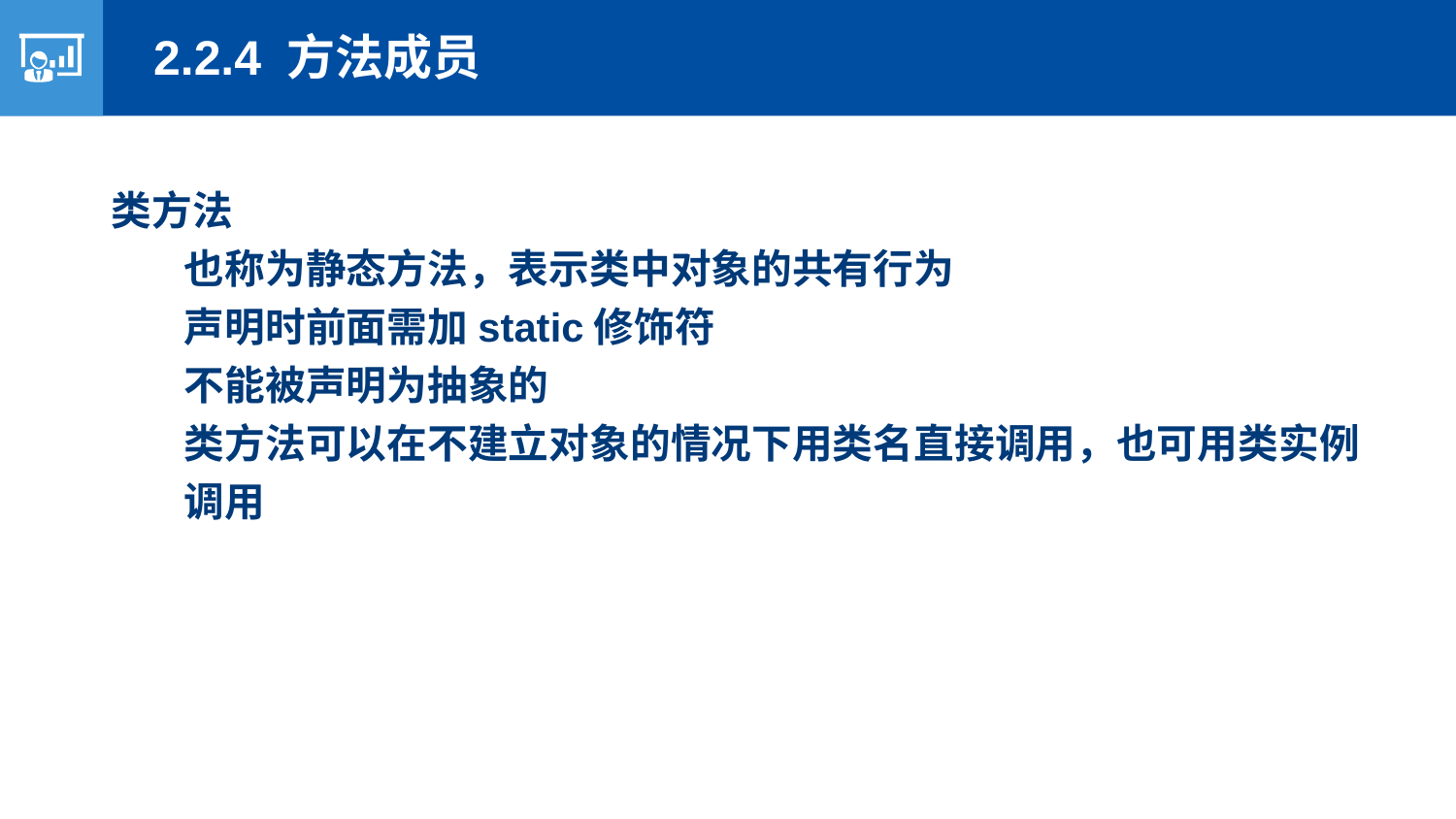

2.2.4 方法成员
类方法
也称为静态方法，表示类中对象的共有行为
声明时前面需加static修饰符
不能被声明为抽象的
类方法可以在不建立对象的情况下用类名直接调用，也可用类实例调用